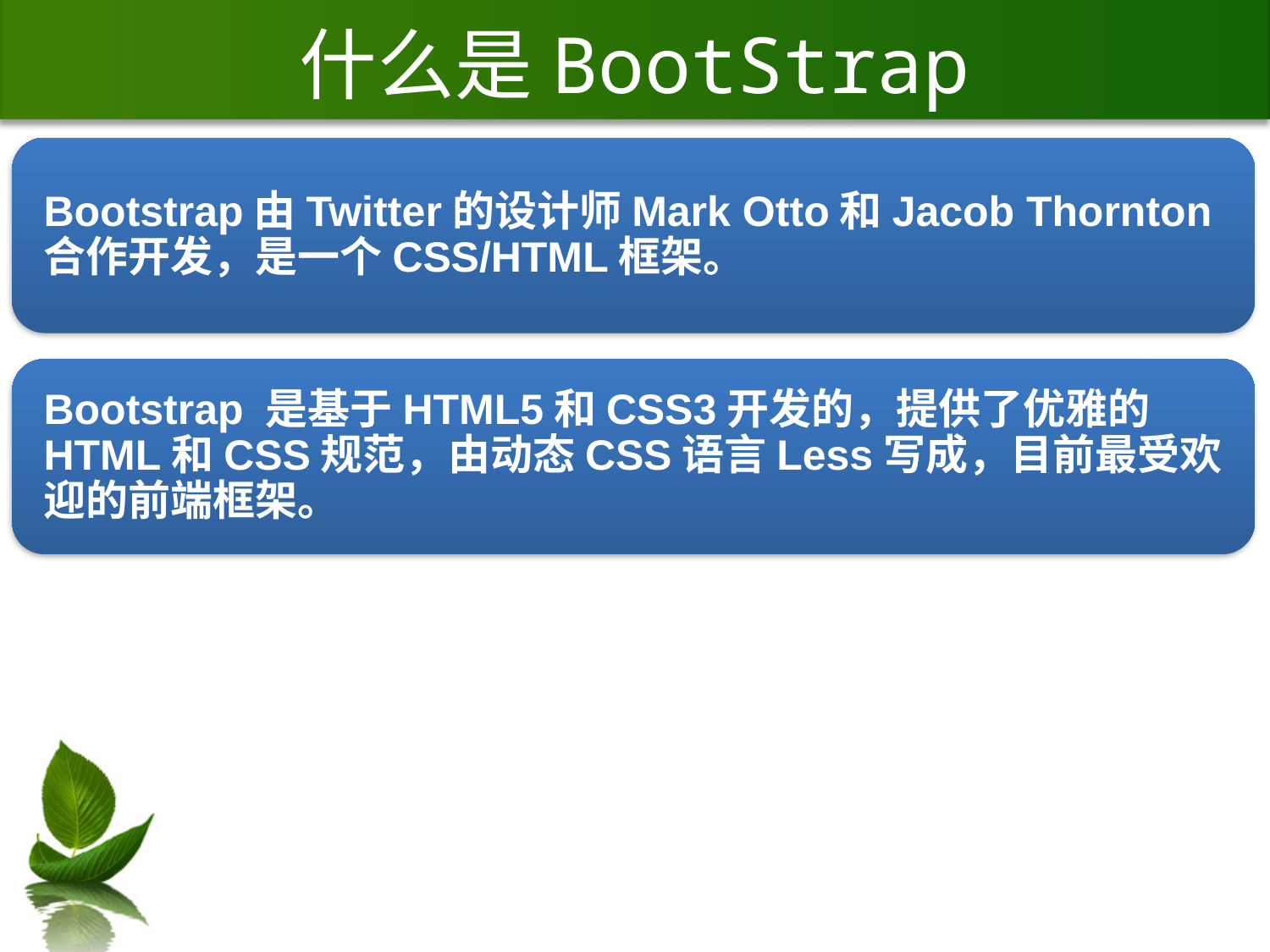

# 什么是BootStrap
Bootstrap由Twitter的设计师Mark Otto和Jacob Thornton合作开发，是一个CSS/HTML框架。
Bootstrap 是基于HTML5和CSS3开发的，提供了优雅的HTML和CSS规范，由动态CSS语言Less写成，目前最受欢迎的前端框架。